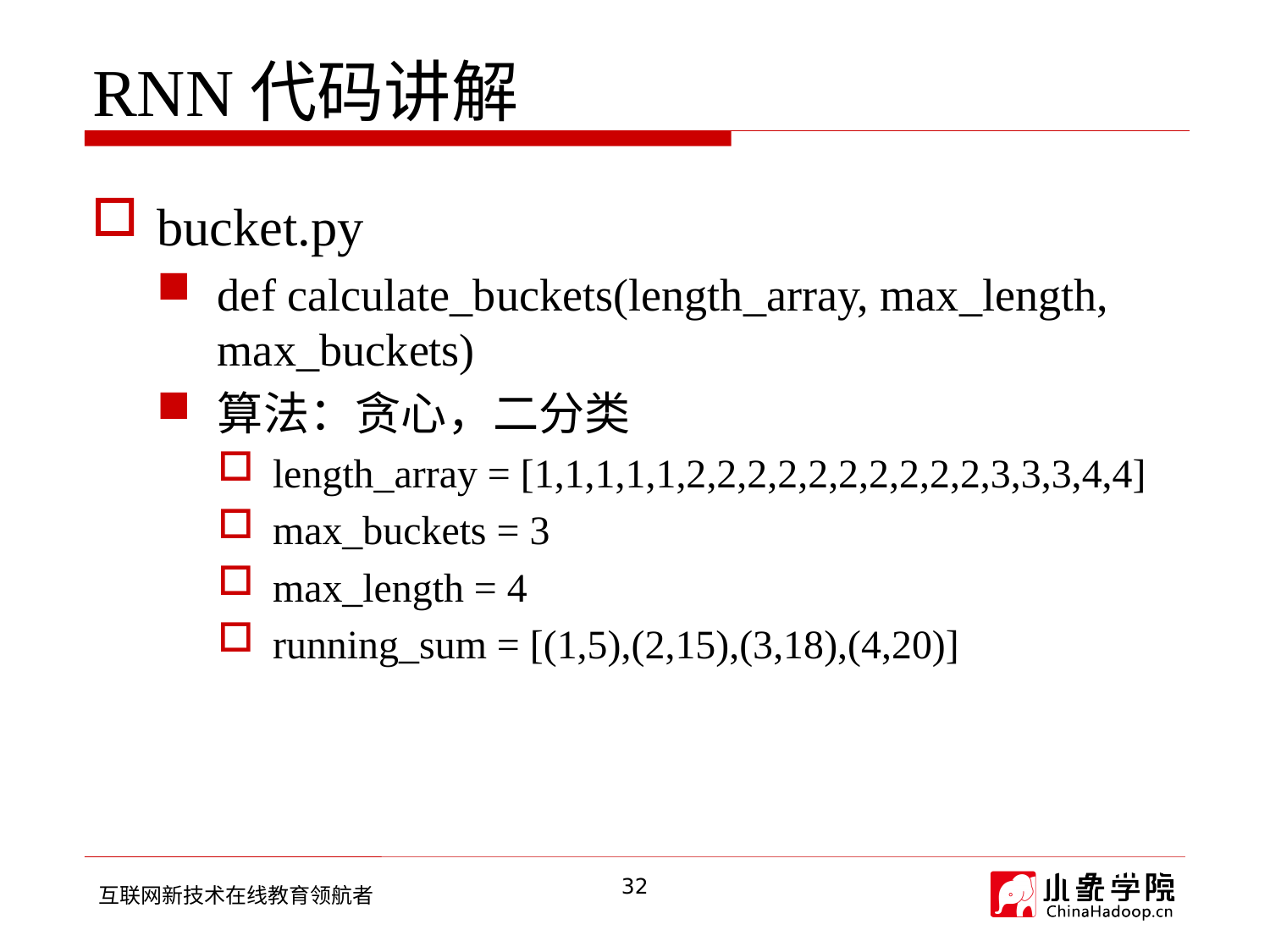

# RNN代码讲解
bucket.py
def calculate_buckets(length_array, max_length, max_buckets)
算法：贪心，二分类
length_array = [1,1,1,1,1,2,2,2,2,2,2,2,2,2,2,3,3,3,4,4]
max_buckets = 3
max_length = 4
running_sum = [(1,5),(2,15),(3,18),(4,20)]
32